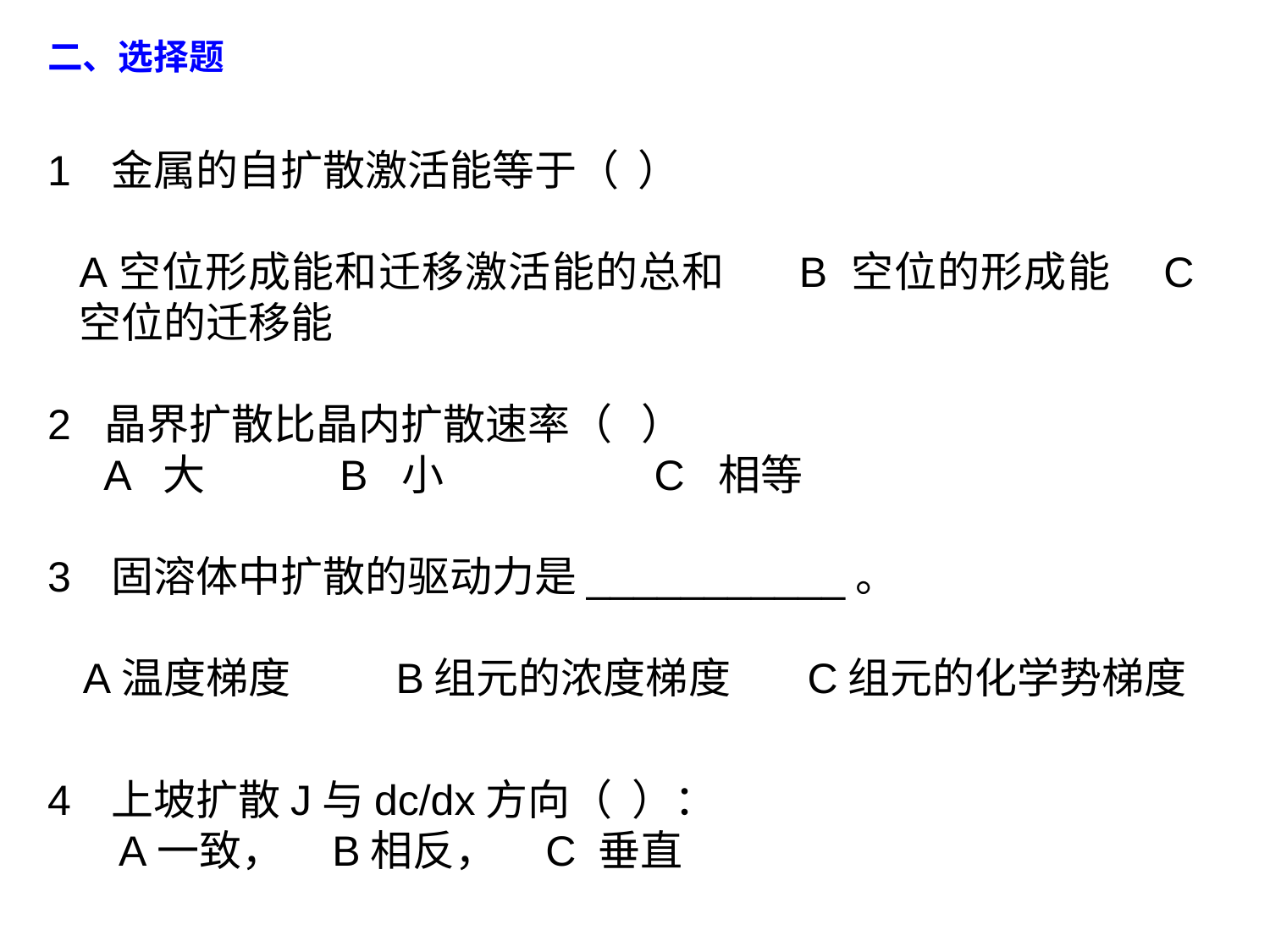

二、选择题

金属的自扩散激活能等于（  ）

A空位形成能和迁移激活能的总和      B 空位的形成能    C 空位的迁移能

2  晶界扩散比晶内扩散速率（   ）
A  大             B  小                     C  相等

固溶体中扩散的驱动力是___________。

   A温度梯度          B组元的浓度梯度       C组元的化学势梯度

上坡扩散J与dc/dx方向（  ）：
      A一致，    B相反，    C 垂直
24